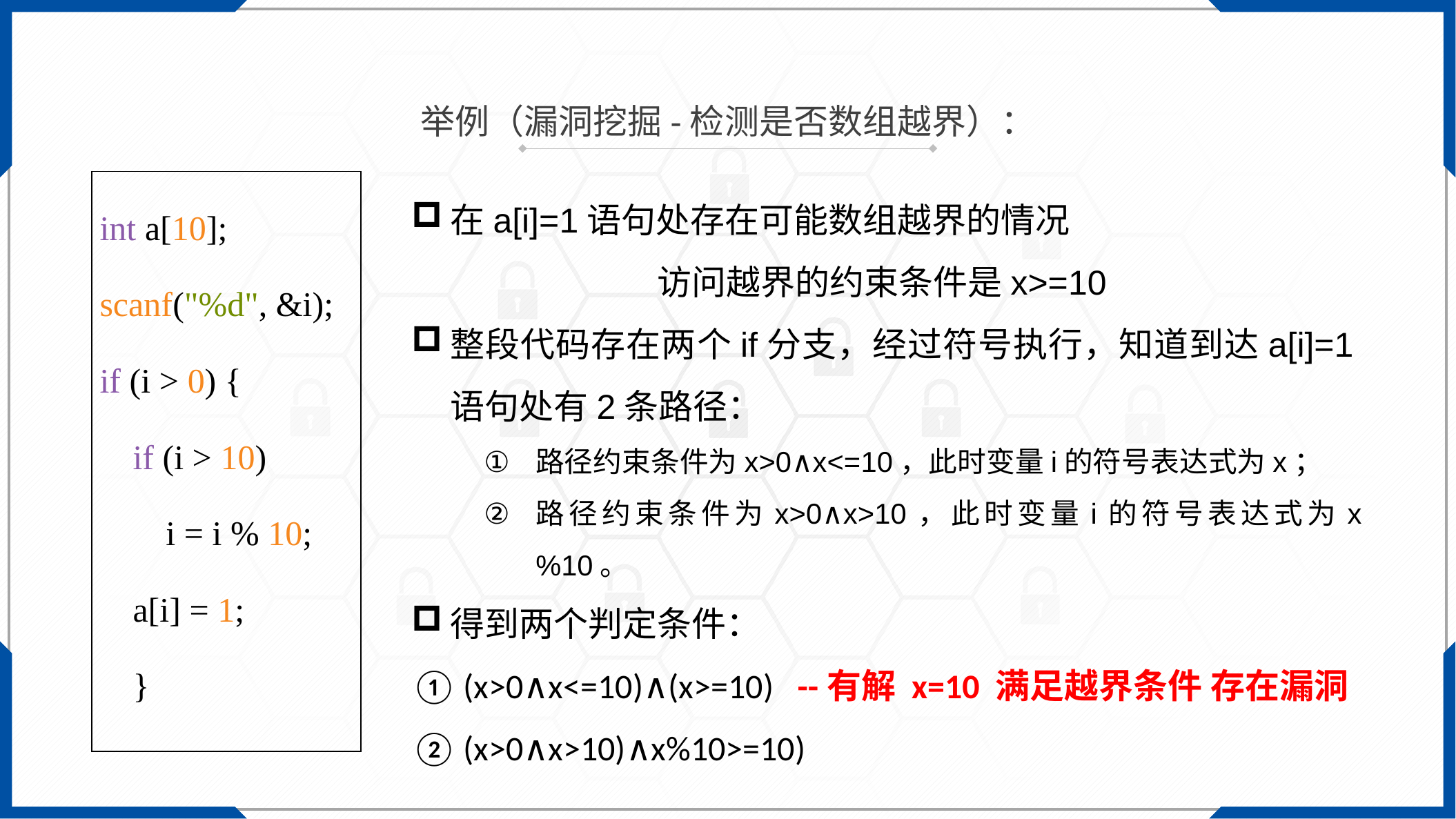

举例（漏洞挖掘-检测是否数组越界）：
| int a[10]; scanf("%d", &i); if (i > 0) { if (i > 10) i = i % 10; a[i] = 1; } |
| --- |
在a[i]=1语句处存在可能数组越界的情况
访问越界的约束条件是x>=10
整段代码存在两个if分支，经过符号执行，知道到达a[i]=1语句处有2条路径：
路径约束条件为x>0∧x<=10，此时变量i的符号表达式为x；
路径约束条件为x>0∧x>10，此时变量i的符号表达式为x%10。
得到两个判定条件：
(x>0∧x<=10)∧(x>=10)   --有解 x=10 满足越界条件 存在漏洞
(x>0∧x>10)∧x%10>=10)